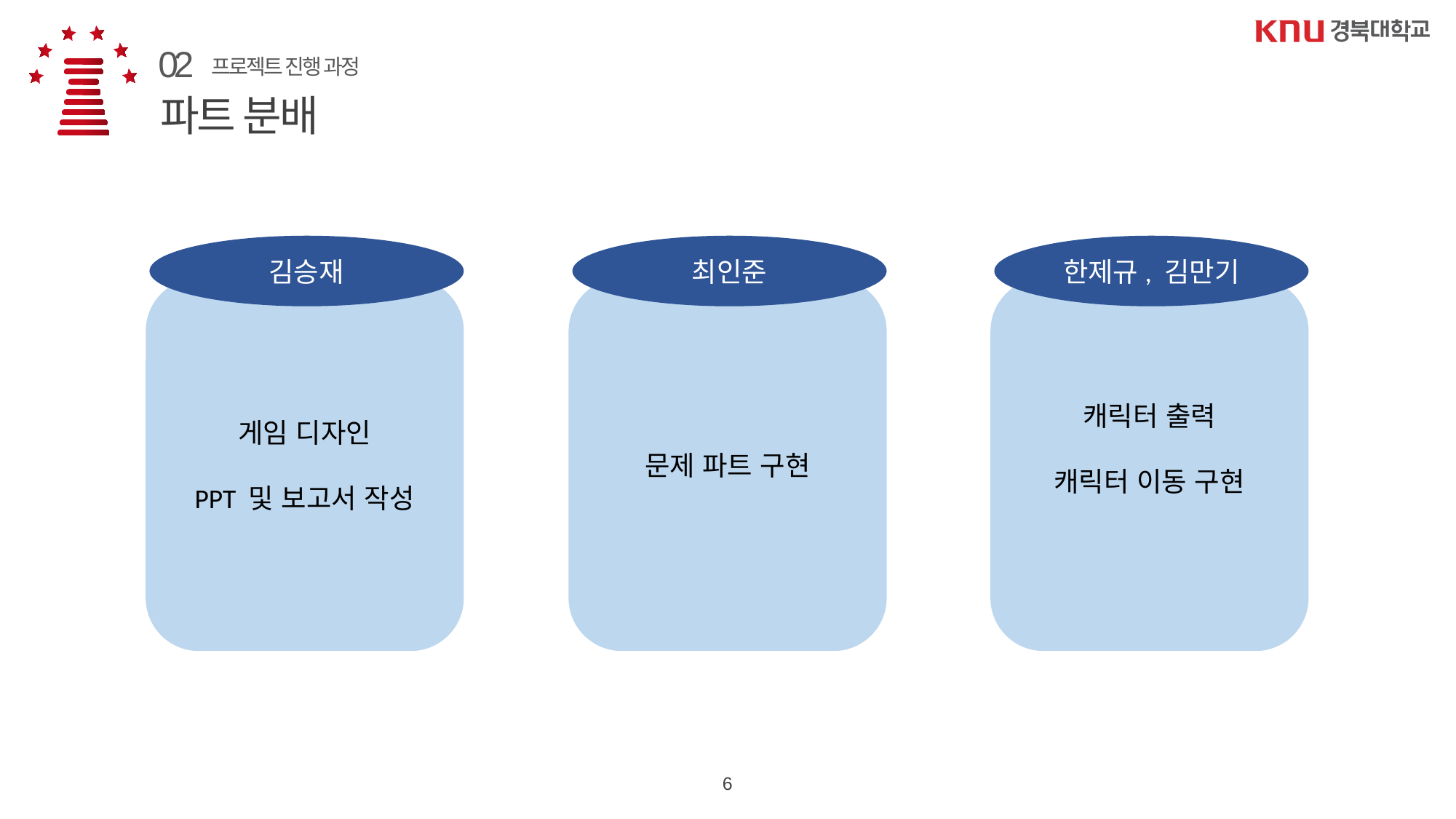

02
프로젝트 진행 과정
파트 분배
김승재
최인준
한제규, 김만기
게임 디자인

PPT 및 보고서 작성
문제 파트 구현
캐릭터 출력

캐릭터 이동 구현

6